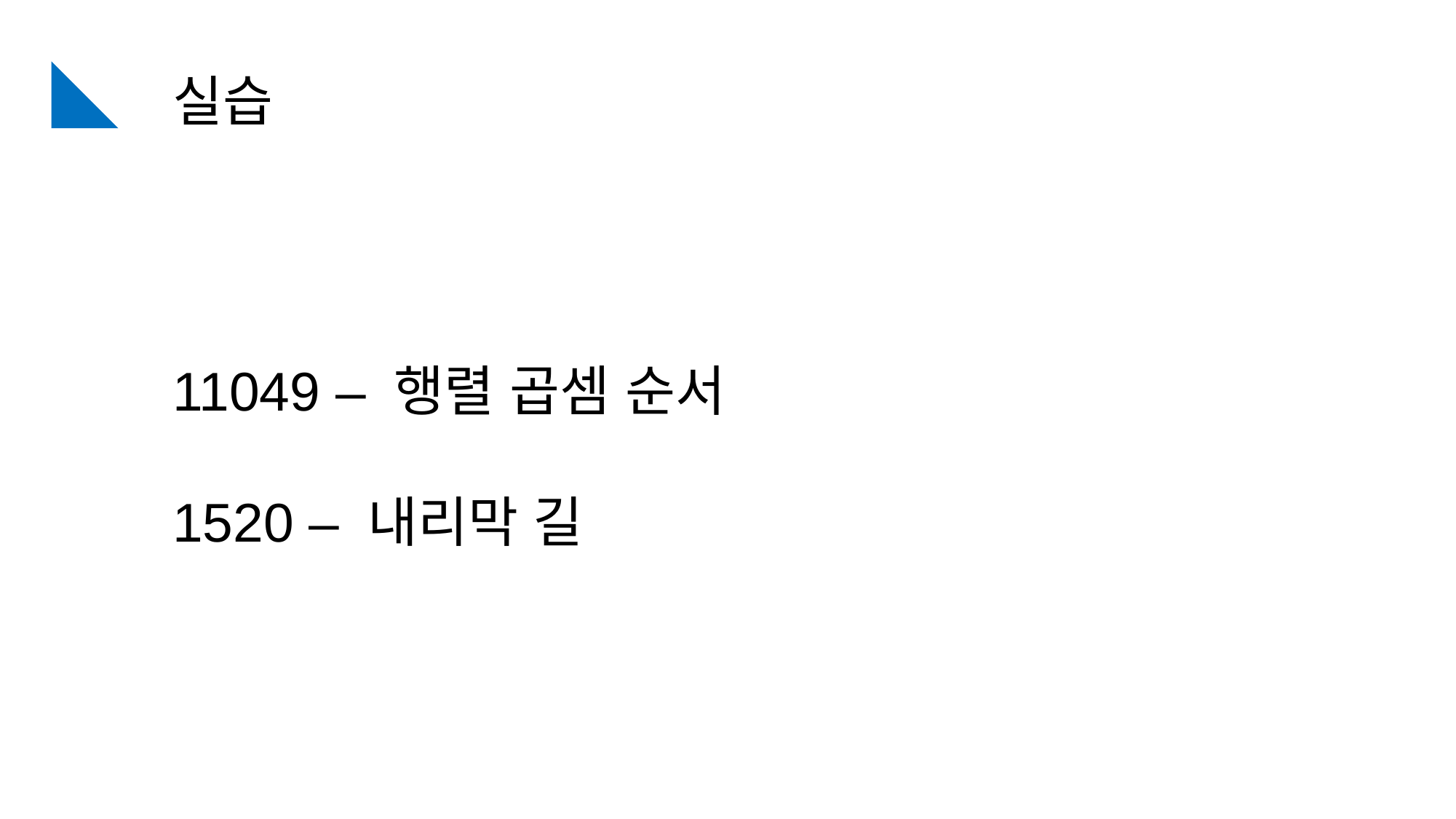

실습
11049 – 행렬 곱셈 순서

1520 – 내리막 길